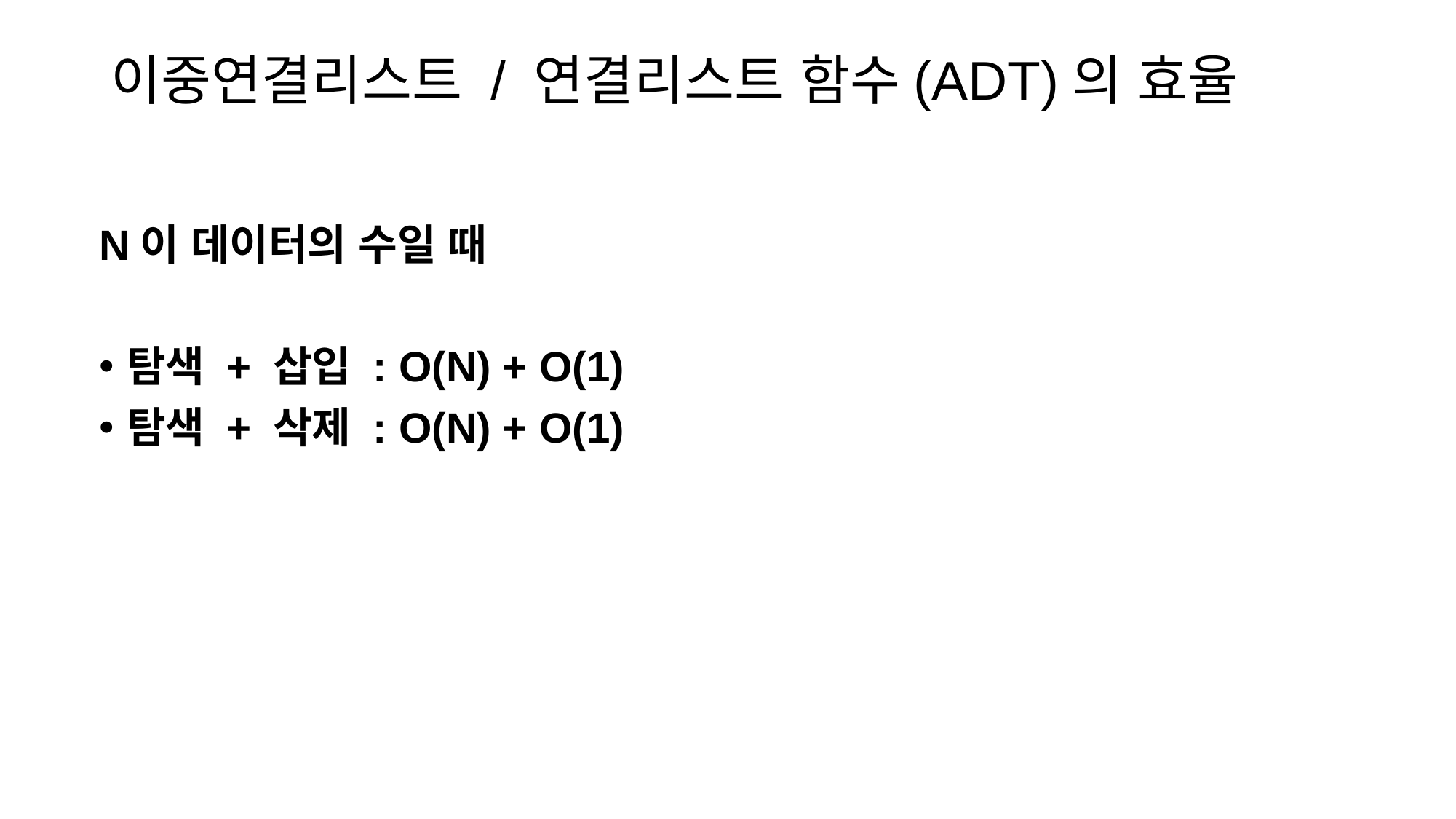

# 이중연결리스트 / 연결리스트 함수(ADT)의 효율
N이 데이터의 수일 때

탐색 + 삽입 : O(N) + O(1)
탐색 + 삭제 : O(N) + O(1)